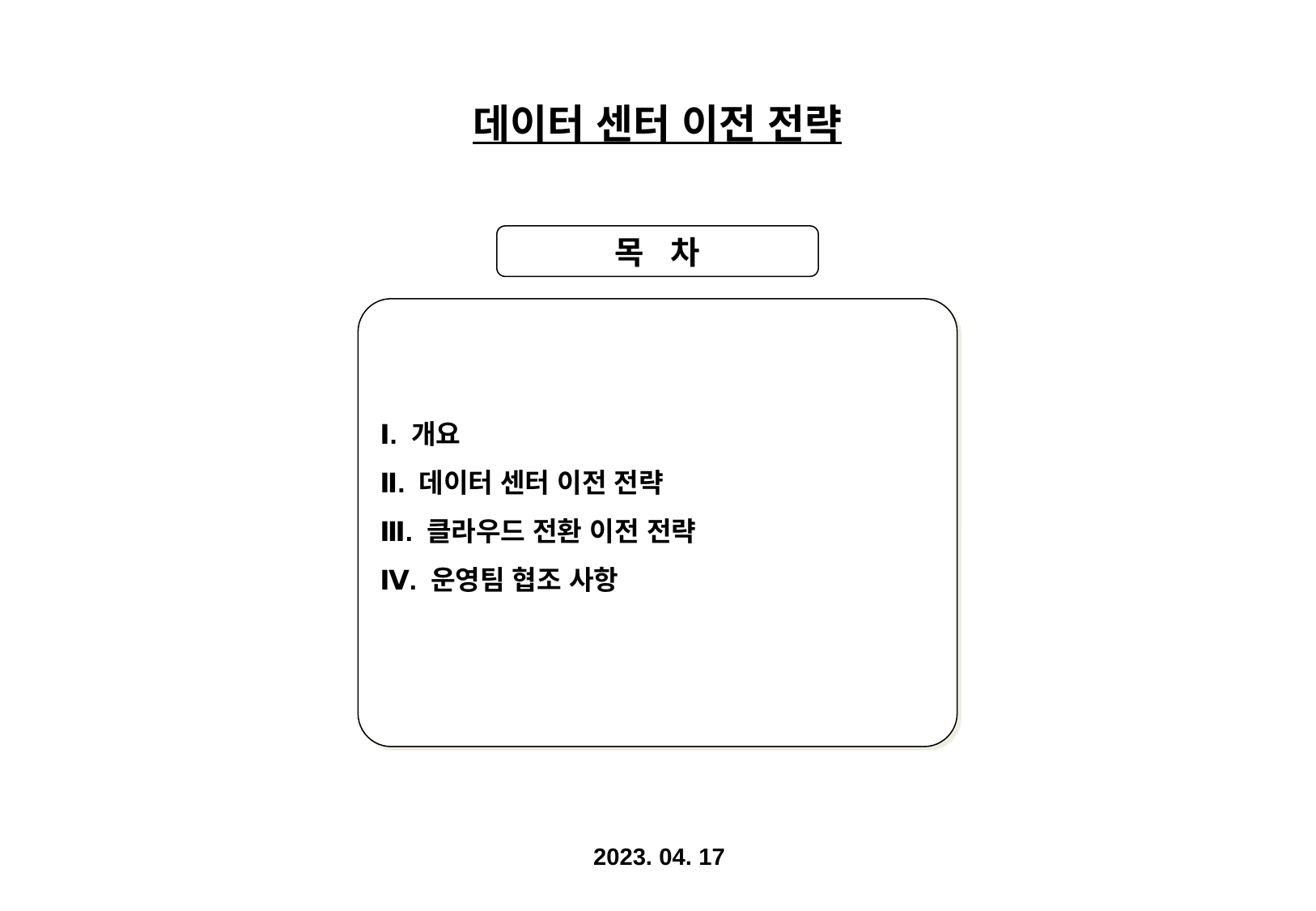

데이터 센터 이전 전략
목   차
Ⅰ. 개요
Ⅱ. 데이터 센터 이전 전략
Ⅲ. 클라우드 전환 이전 전략
Ⅳ. 운영팀 협조 사항

2023. 04. 17